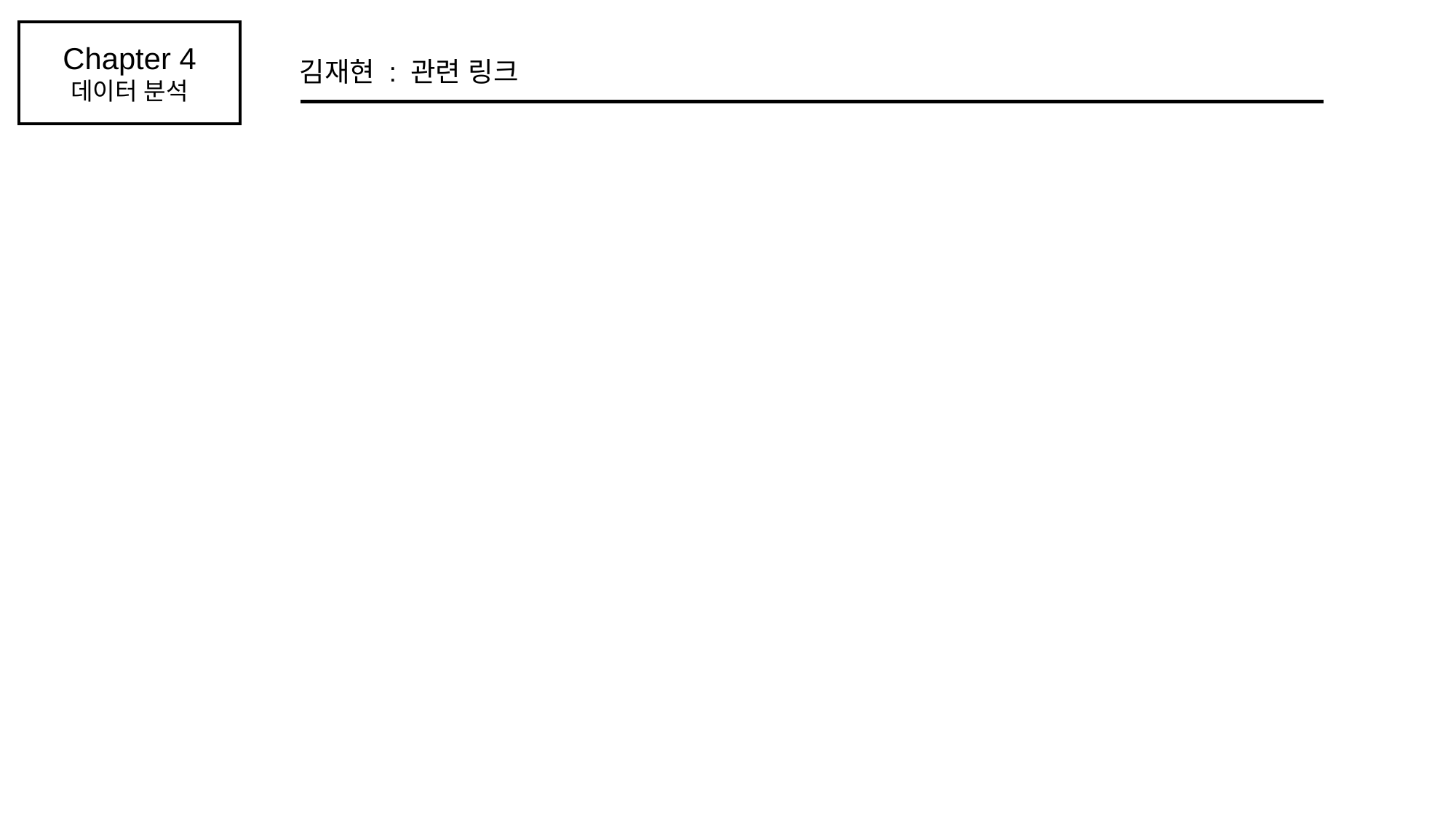

Chapter 4
데이터 분석
김재현 : 관련 링크